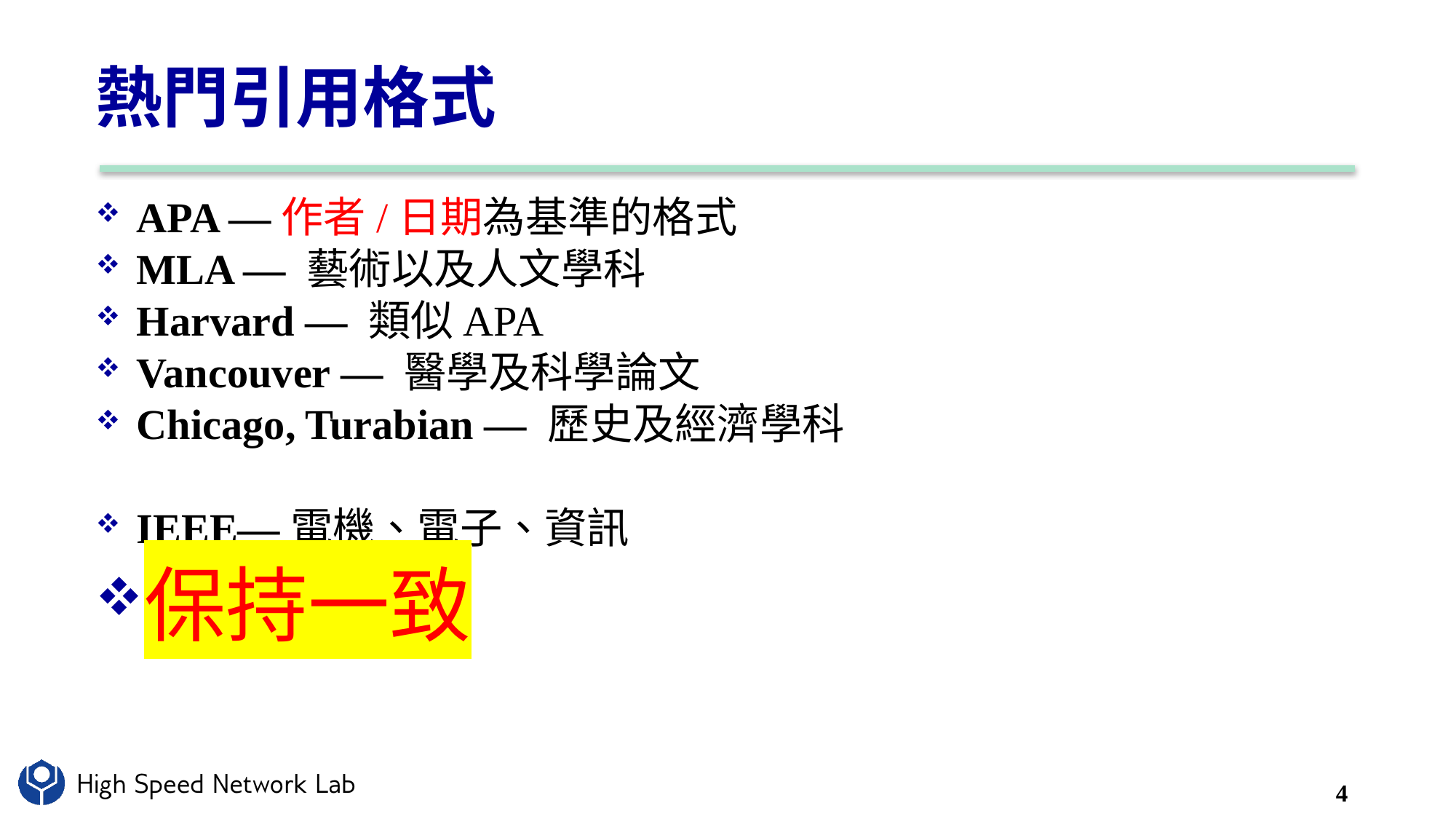

# 熱門引用格式
APA —作者/日期為基準的格式
MLA — 藝術以及人文學科
Harvard — 類似APA
Vancouver — 醫學及科學論文
Chicago, Turabian — 歷史及經濟學科

IEEE—電機、電子、資訊
保持一致

4